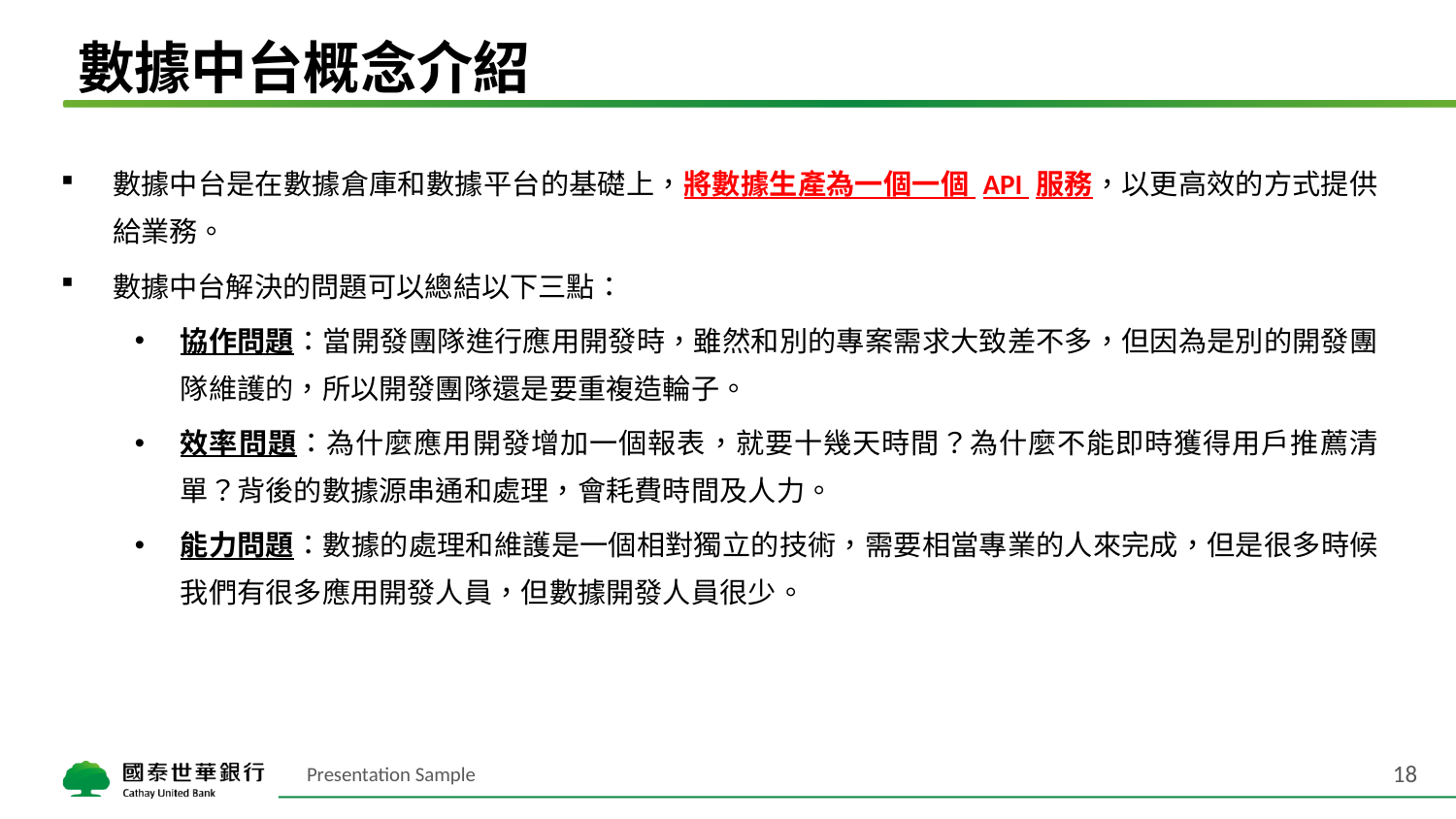

# 數據中台概念介紹
數據中台是在數據倉庫和數據平台的基礎上，將數據生產為一個一個 API 服務，以更高效的方式提供給業務。
數據中台解決的問題可以總結以下三點：
協作問題：當開發團隊進行應用開發時，雖然和別的專案需求大致差不多，但因為是別的開發團隊維護的，所以開發團隊還是要重複造輪子。
效率問題：為什麼應用開發增加一個報表，就要十幾天時間？為什麼不能即時獲得用戶推薦清單？背後的數據源串通和處理，會耗費時間及人力。
能力問題：數據的處理和維護是一個相對獨立的技術，需要相當專業的人來完成，但是很多時候我們有很多應用開發人員，但數據開發人員很少。
18
Presentation Sample